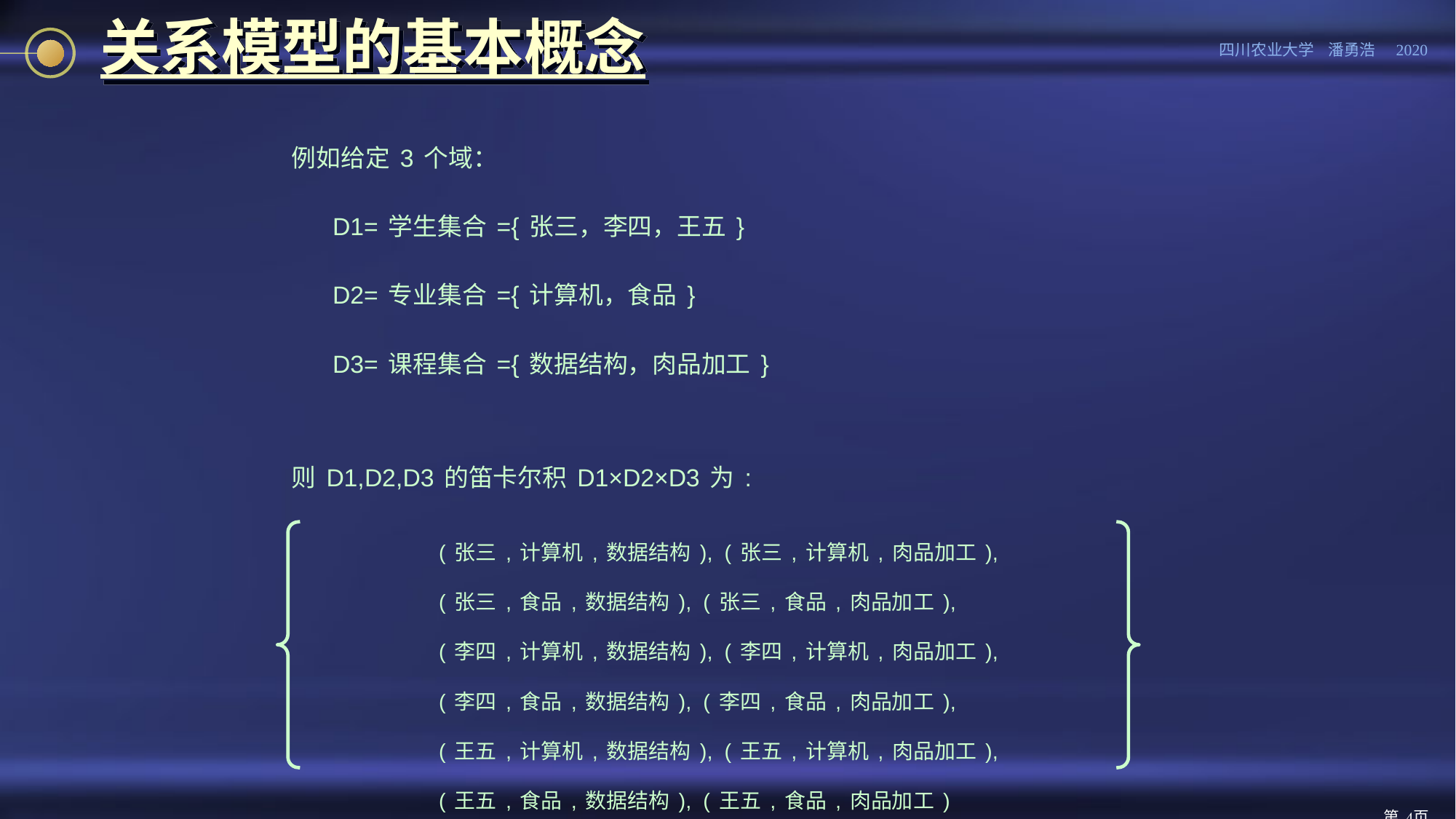

# 关系模型的基本概念
例如给定3个域：
	D1=学生集合={张三，李四，王五}
	D2=专业集合={计算机，食品}
	D3=课程集合={数据结构，肉品加工}
则D1,D2,D3的笛卡尔积D1×D2×D3为:
(张三,计算机,数据结构),  (张三,计算机,肉品加工),
(张三,食品,数据结构),  (张三,食品,肉品加工),
(李四,计算机,数据结构),  (李四,计算机,肉品加工),
(李四,食品,数据结构),  (李四,食品,肉品加工),
(王五,计算机,数据结构),  (王五,计算机,肉品加工),
(王五,食品,数据结构),  (王五,食品,肉品加工)